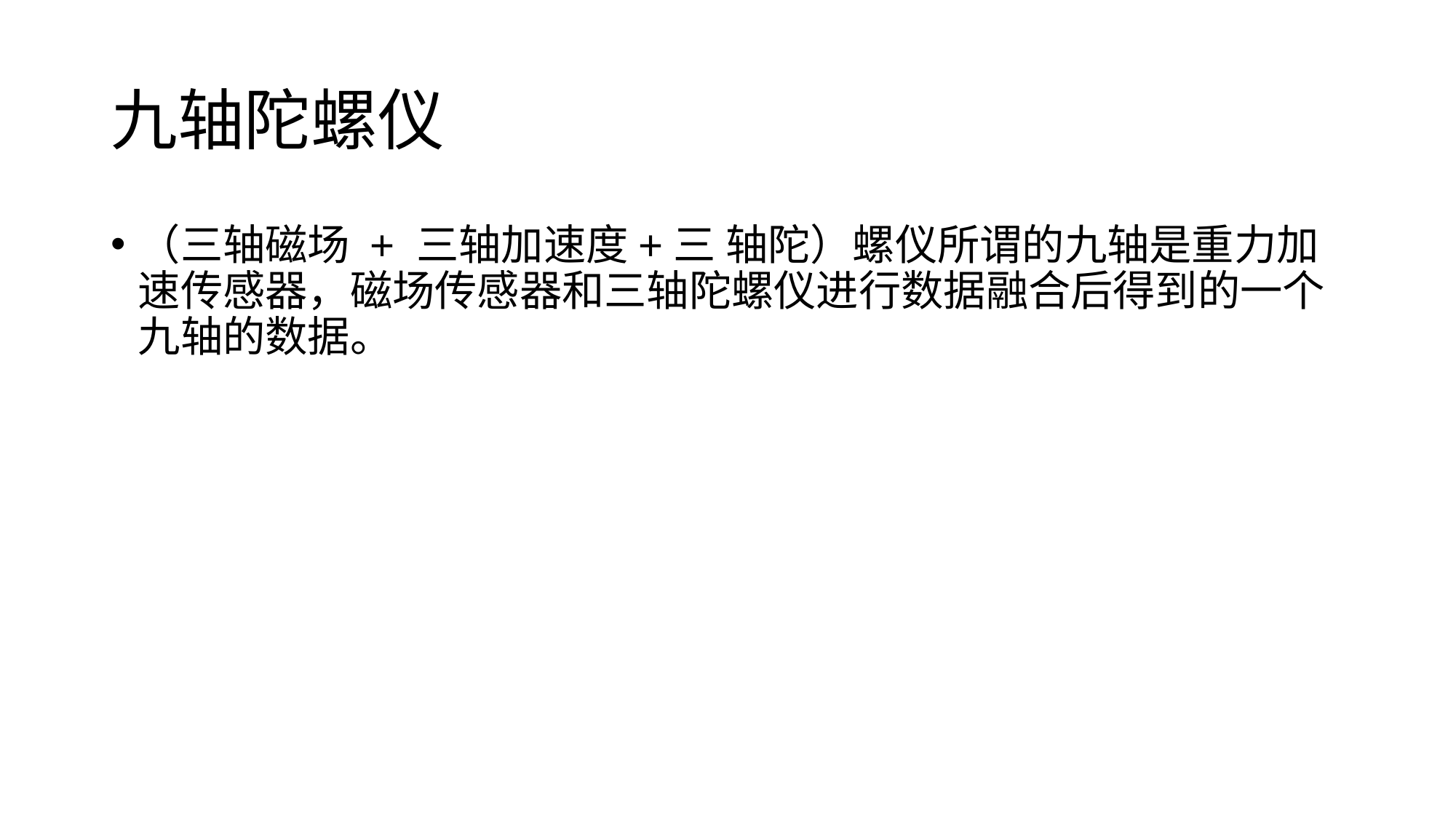

# 九轴陀螺仪
（三轴磁场 + 三轴加速度+三 轴陀）螺仪所谓的九轴是重力加速传感器，磁场传感器和三轴陀螺仪进行数据融合后得到的一个九轴的数据。